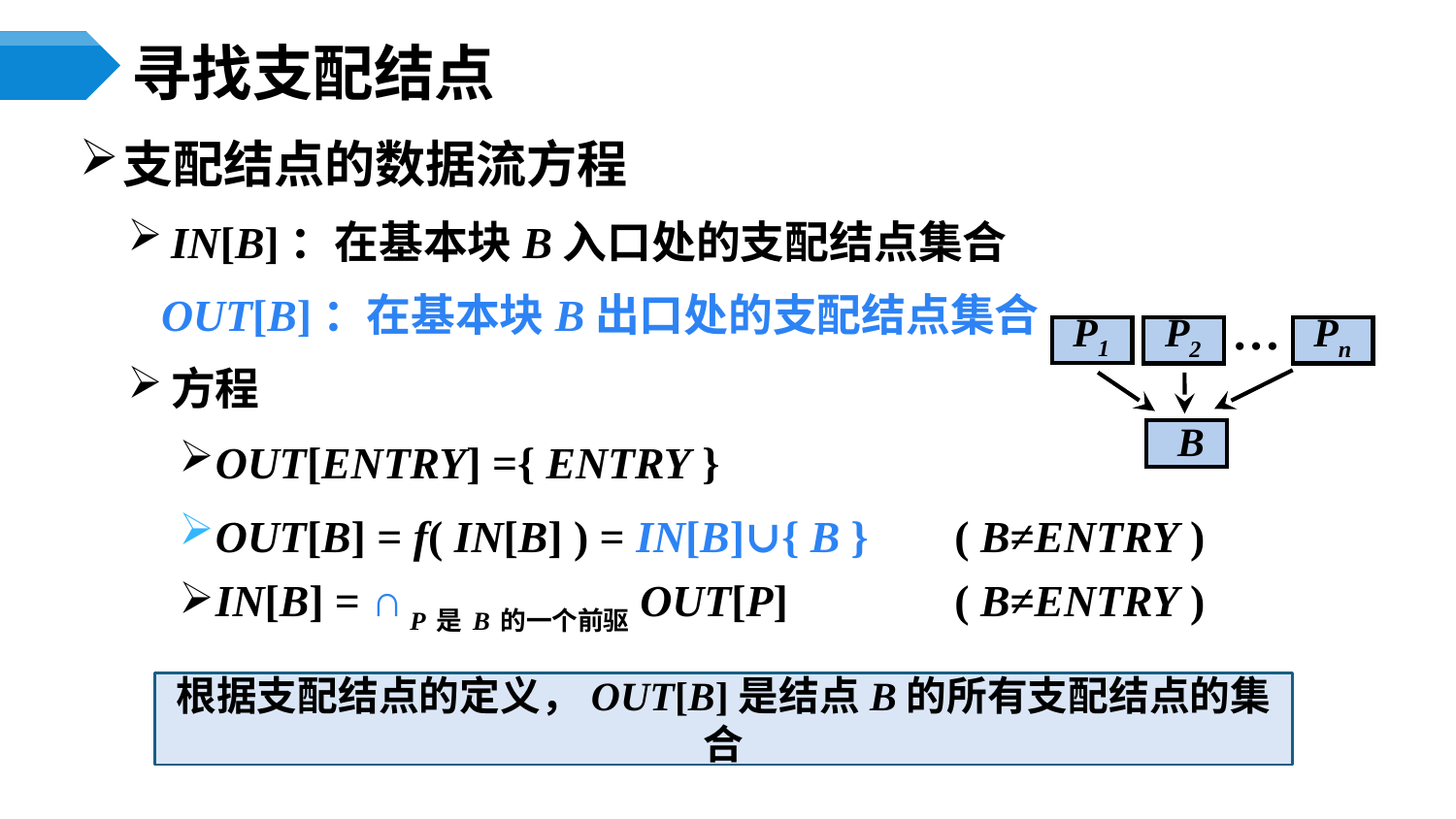

# 寻找支配结点
支配结点的数据流方程
IN[B]：在基本块B入口处的支配结点集合
   OUT[B]：在基本块B出口处的支配结点集合
方程
OUT[ENTRY] ={ ENTRY }
OUT[B] = f( IN[B] ) = IN[B]∪{ B }	 ( B≠ENTRY )
IN[B] = ∩ P是B的一个前驱OUT[P] 	 ( B≠ENTRY )
…
 P1
 P2
 Pn

  B
根据支配结点的定义，OUT[B]是结点B的所有支配结点的集合